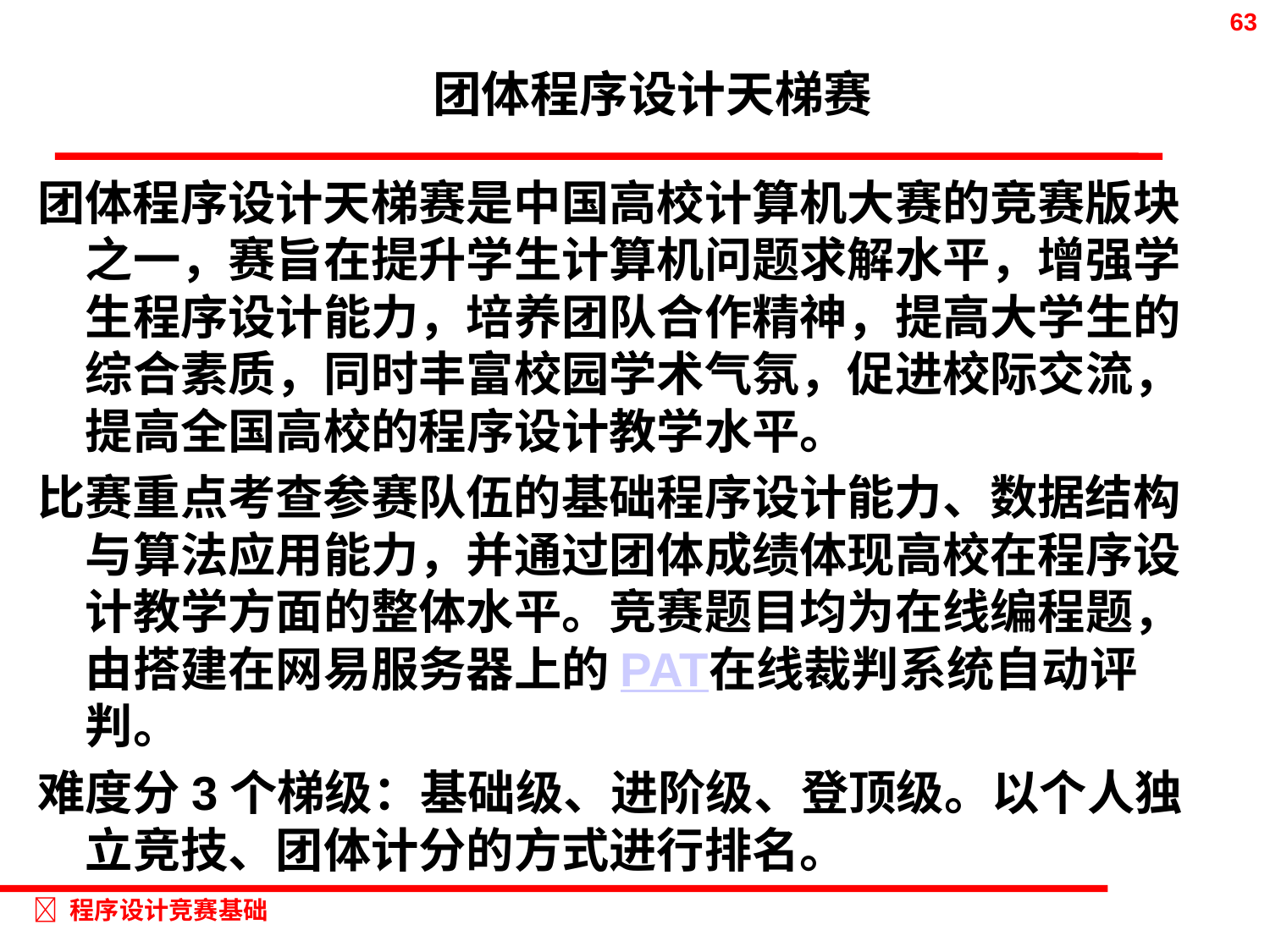

# 团体程序设计天梯赛
团体程序设计天梯赛是中国高校计算机大赛的竞赛版块之一，赛旨在提升学生计算机问题求解水平，增强学生程序设计能力，培养团队合作精神，提高大学生的综合素质，同时丰富校园学术气氛，促进校际交流，提高全国高校的程序设计教学水平。
比赛重点考查参赛队伍的基础程序设计能力、数据结构与算法应用能力，并通过团体成绩体现高校在程序设计教学方面的整体水平。竞赛题目均为在线编程题，由搭建在网易服务器上的PAT在线裁判系统自动评判。
难度分3个梯级：基础级、进阶级、登顶级。以个人独立竞技、团体计分的方式进行排名。